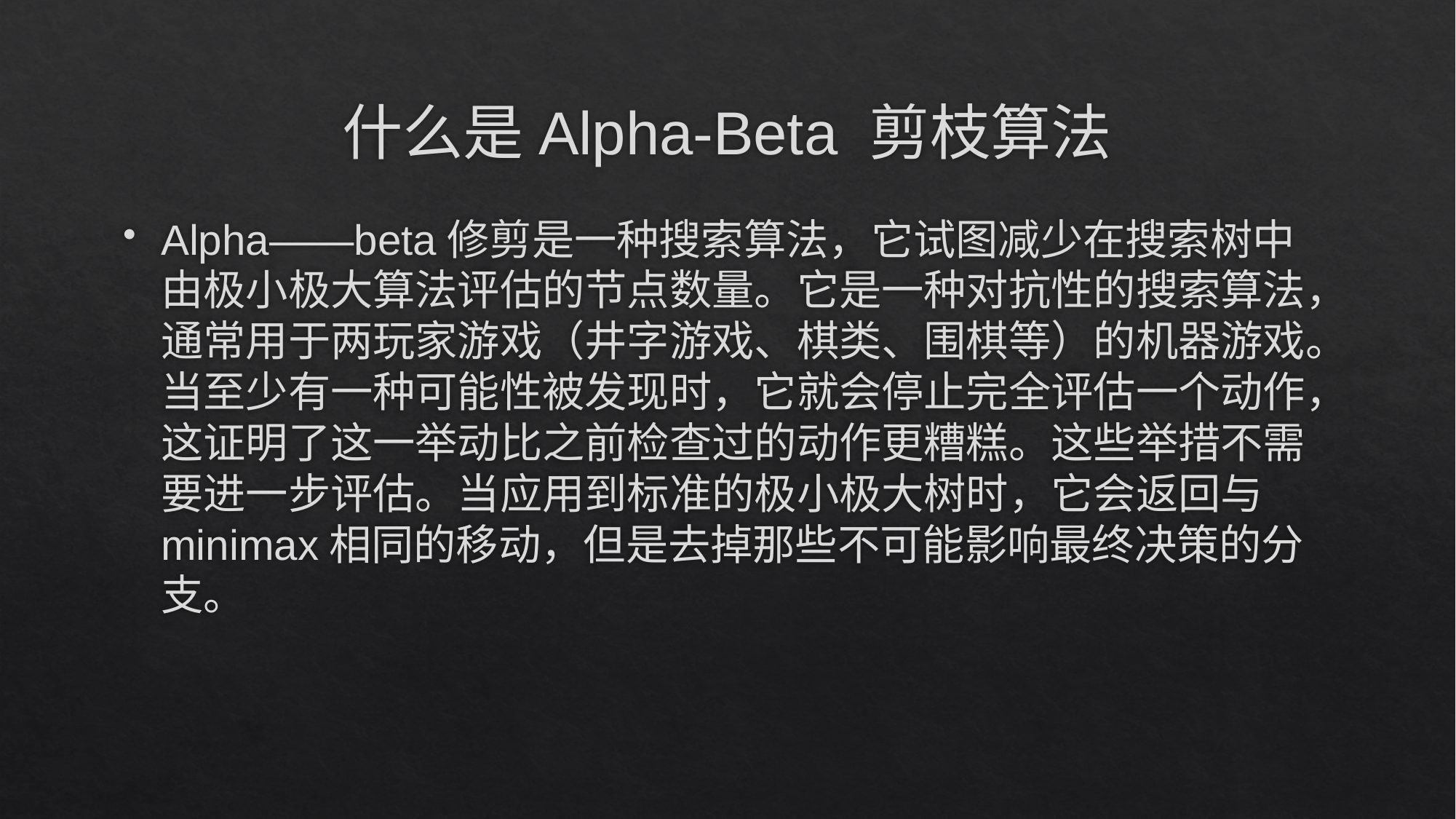

# 什么是Alpha-Beta 剪枝算法
Alpha——beta修剪是一种搜索算法，它试图减少在搜索树中由极小极大算法评估的节点数量。它是一种对抗性的搜索算法，通常用于两玩家游戏（井字游戏、棋类、围棋等）的机器游戏。当至少有一种可能性被发现时，它就会停止完全评估一个动作，这证明了这一举动比之前检查过的动作更糟糕。这些举措不需要进一步评估。当应用到标准的极小极大树时，它会返回与minimax相同的移动，但是去掉那些不可能影响最终决策的分支。